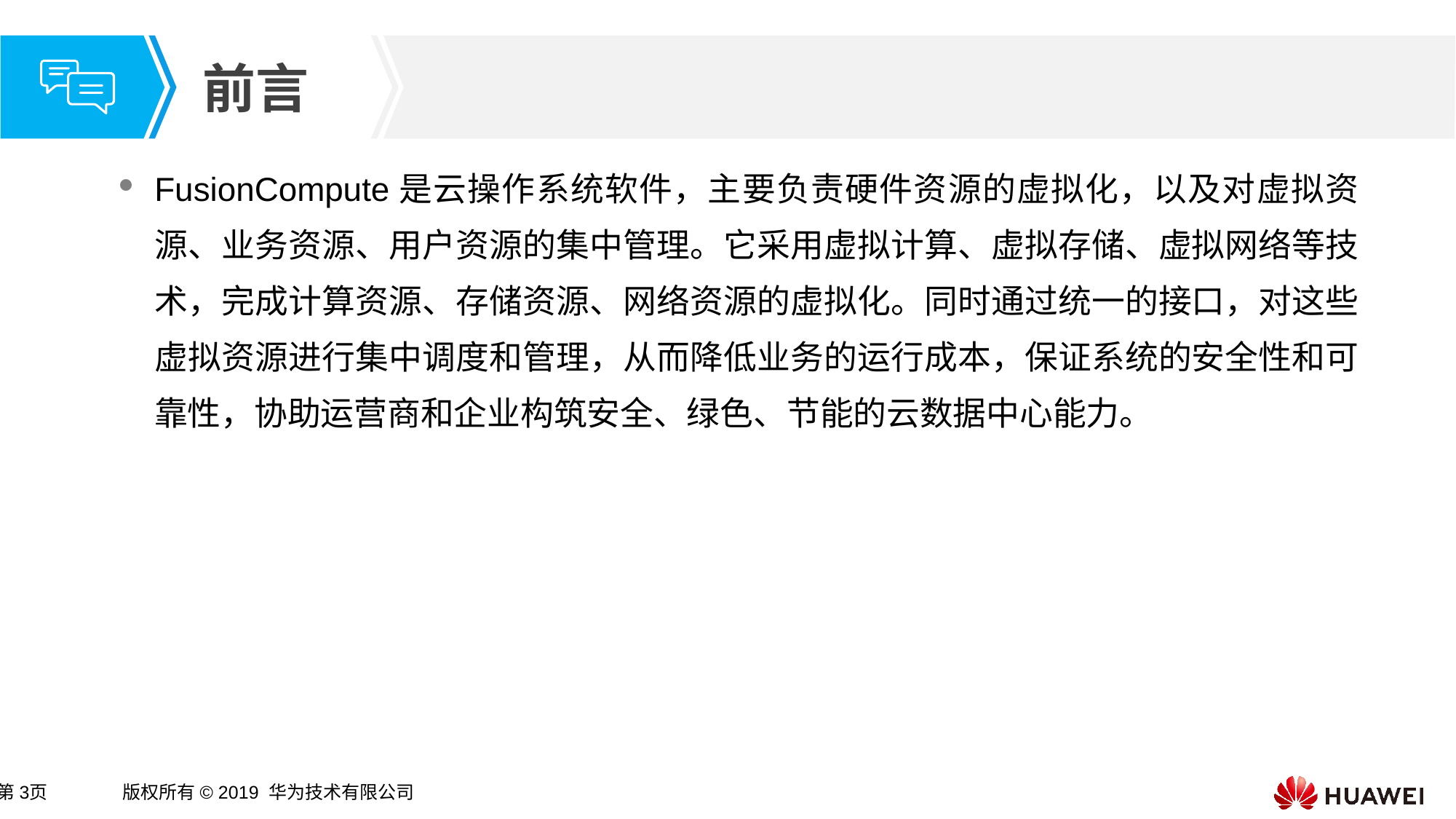

FusionCompute是云操作系统软件，主要负责硬件资源的虚拟化，以及对虚拟资源、业务资源、用户资源的集中管理。它采用虚拟计算、虚拟存储、虚拟网络等技术，完成计算资源、存储资源、网络资源的虚拟化。同时通过统一的接口，对这些虚拟资源进行集中调度和管理，从而降低业务的运行成本，保证系统的安全性和可靠性，协助运营商和企业构筑安全、绿色、节能的云数据中心能力。